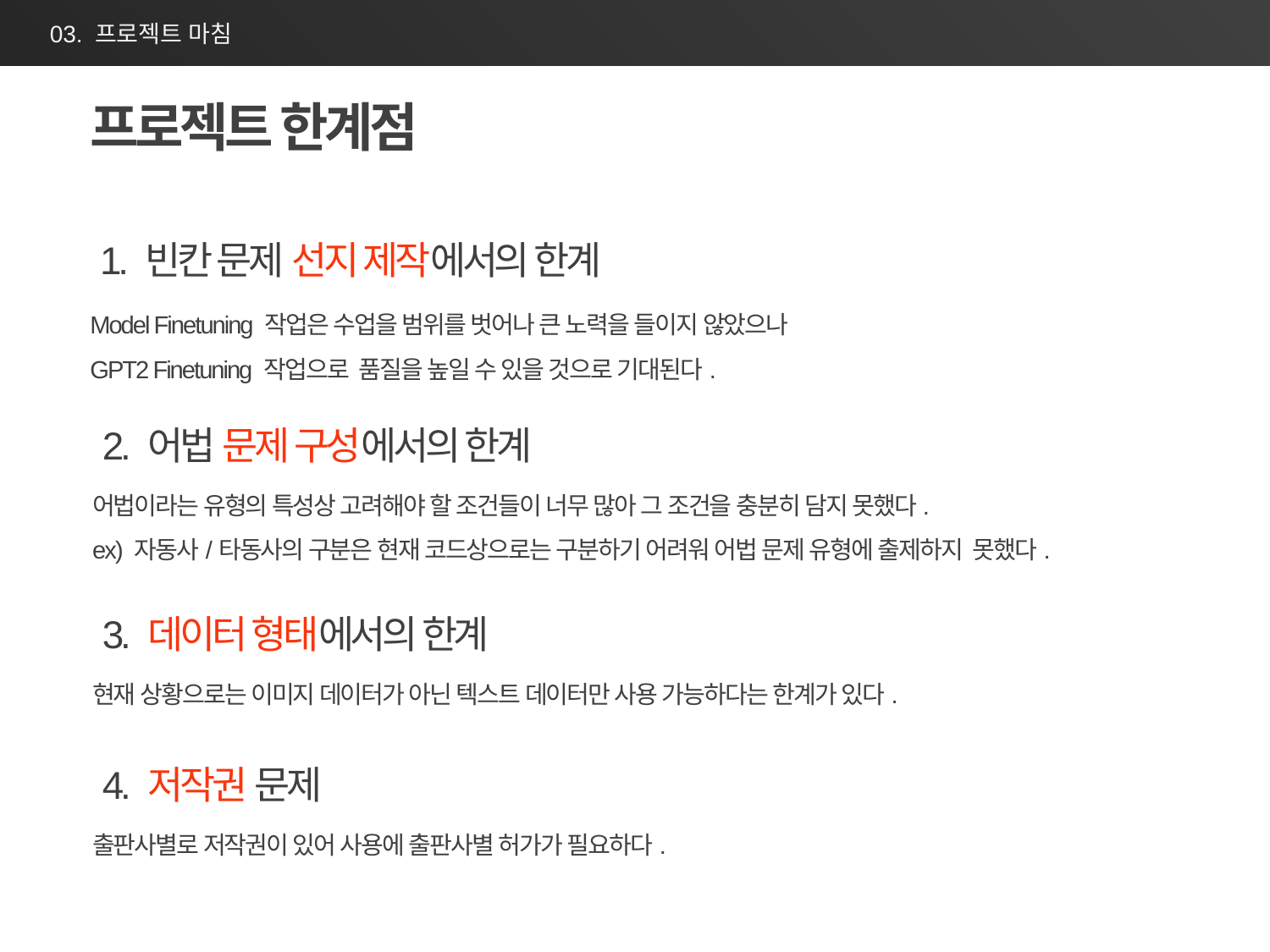

03. 프로젝트 마침
프로젝트 한계점
1. 빈칸 문제 선지 제작에서의 한계
Model Finetuning 작업은 수업을 범위를 벗어나 큰 노력을 들이지 않았으나
GPT2 Finetuning 작업으로  품질을 높일 수 있을 것으로 기대된다.
2. 어법 문제 구성에서의 한계
어법이라는 유형의 특성상 고려해야 할 조건들이 너무 많아 그 조건을 충분히 담지 못했다.
ex) 자동사/타동사의 구분은 현재 코드상으로는 구분하기 어려워 어법 문제 유형에 출제하지  못했다.
3. 데이터 형태에서의 한계
현재 상황으로는 이미지 데이터가 아닌 텍스트 데이터만 사용 가능하다는 한계가 있다.
4. 저작권 문제
출판사별로 저작권이 있어 사용에 출판사별 허가가 필요하다.